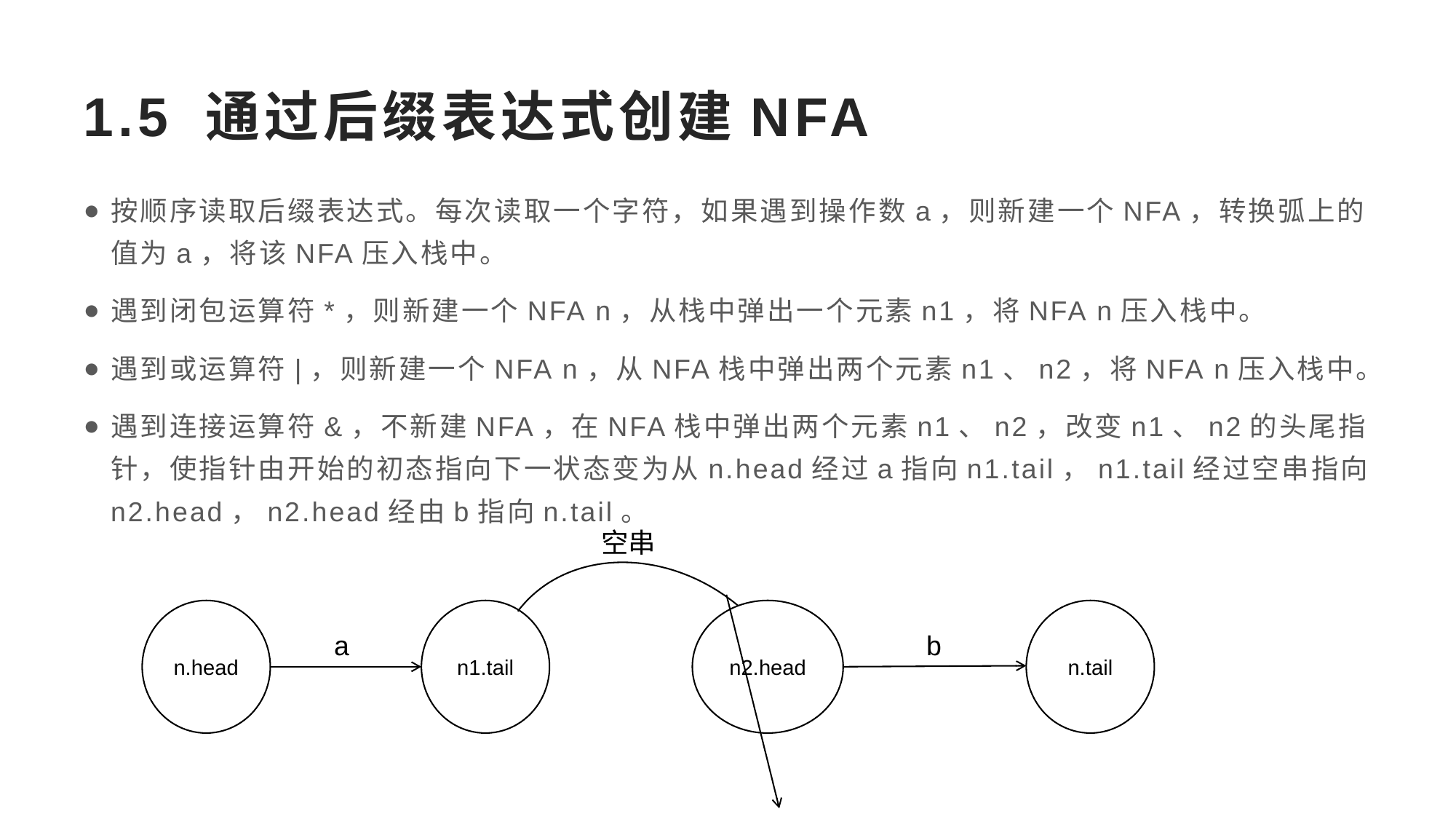

# 1.5 通过后缀表达式创建NFA
按顺序读取后缀表达式。每次读取一个字符，如果遇到操作数a，则新建一个NFA，转换弧上的值为a，将该NFA压入栈中。
遇到闭包运算符*，则新建一个NFA n，从栈中弹出一个元素n1，将NFA n压入栈中。
遇到或运算符|，则新建一个NFA n，从NFA栈中弹出两个元素n1、n2，将NFA n压入栈中。
遇到连接运算符&，不新建NFA，在NFA栈中弹出两个元素n1、n2，改变n1、n2的头尾指针，使指针由开始的初态指向下一状态变为从n.head经过a指向n1.tail，n1.tail经过空串指向n2.head，n2.head经由b指向n.tail。
空串

n.head
n1.tail
n2.head
n.tail
a
b